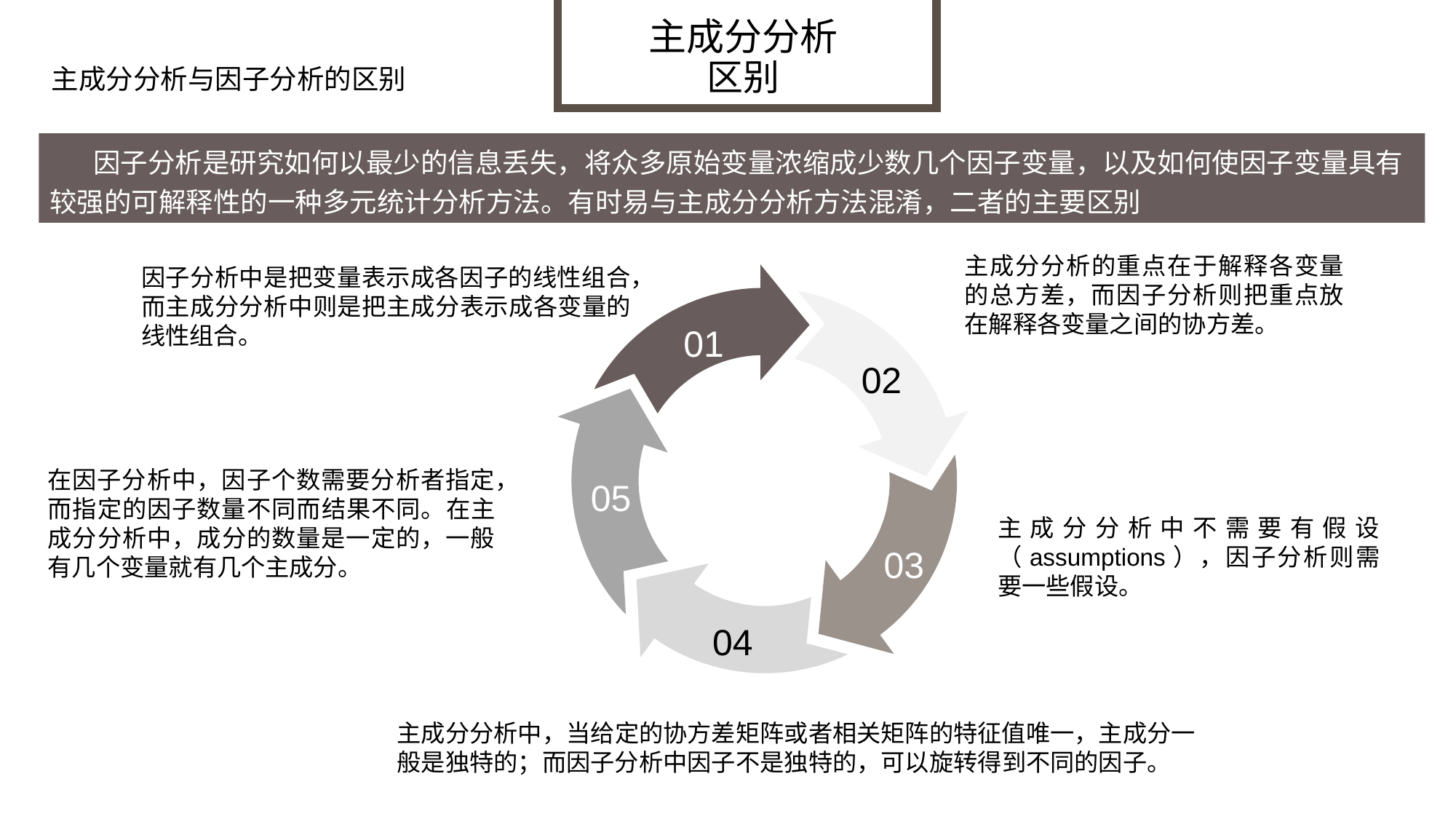

主成分分析
区别
主成分分析与因子分析的区别
      因子分析是研究如何以最少的信息丢失，将众多原始变量浓缩成少数几个因子变量，以及如何使因子变量具有较强的可解释性的一种多元统计分析方法。有时易与主成分分析方法混淆，二者的主要区别
主成分分析的重点在于解释各变量的总方差，而因子分析则把重点放在解释各变量之间的协方差。
因子分析中是把变量表示成各因子的线性组合，而主成分分析中则是把主成分表示成各变量的线性组合。

01
02

05
03

04
在因子分析中，因子个数需要分析者指定，而指定的因子数量不同而结果不同。在主成分分析中，成分的数量是一定的，一般有几个变量就有几个主成分。
主成分分析中不需要有假设（assumptions），因子分析则需要一些假设。
主成分分析中，当给定的协方差矩阵或者相关矩阵的特征值唯一，主成分一般是独特的；而因子分析中因子不是独特的，可以旋转得到不同的因子。